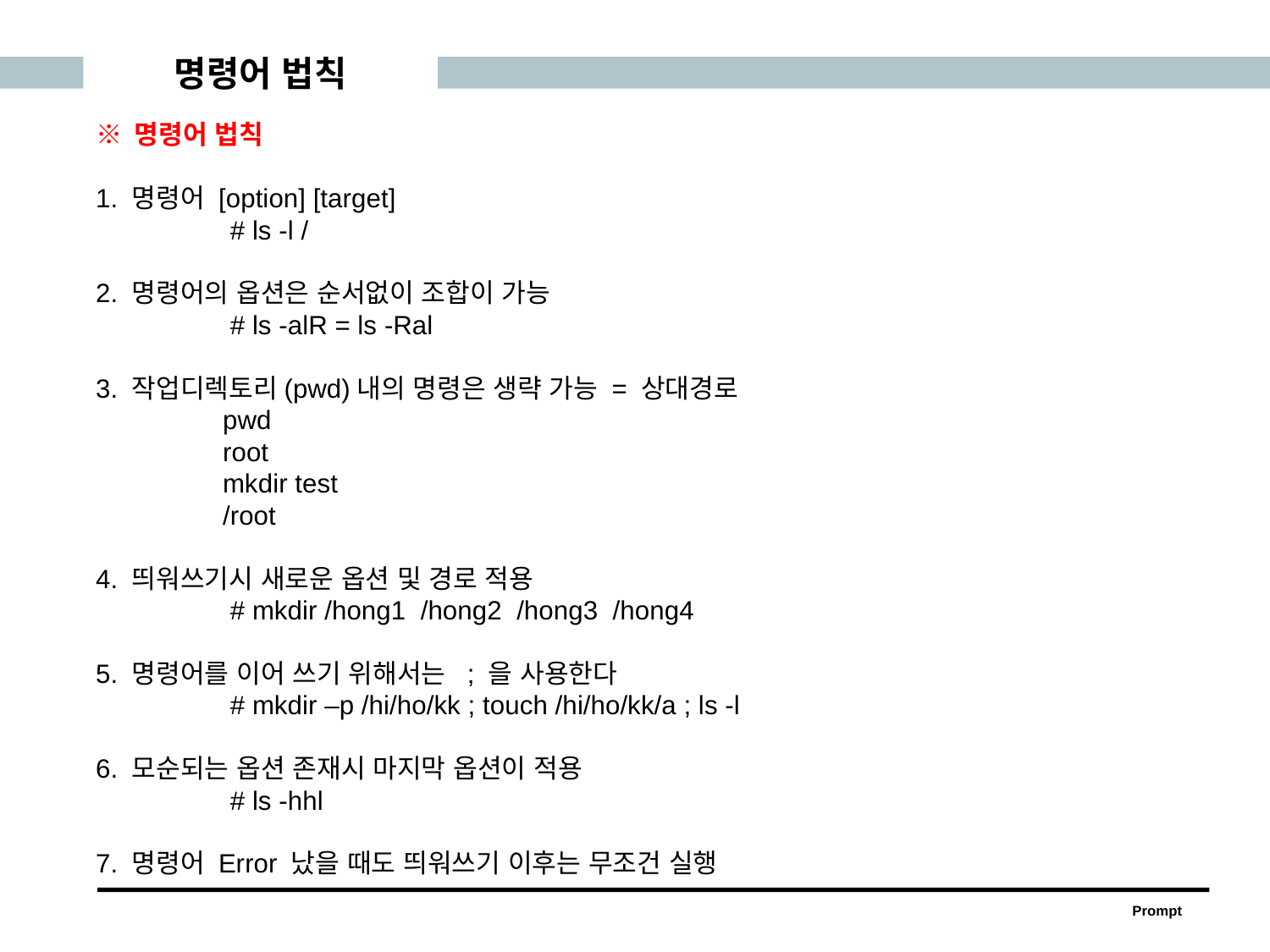

명령어 법칙

※ 명령어 법칙

1. 명령어 [option] [target]
	 # ls -l /

2. 명령어의 옵션은 순서없이 조합이 가능
	 # ls -alR = ls -Ral

3. 작업디렉토리(pwd)내의 명령은 생략 가능 = 상대경로
	pwd
	root
	mkdir test
	/root

4. 띄워쓰기시 새로운 옵션 및 경로 적용
	 # mkdir /hong1  /hong2  /hong3  /hong4

5. 명령어를 이어 쓰기 위해서는  ; 을 사용한다
	 # mkdir –p /hi/ho/kk ; touch /hi/ho/kk/a ; ls -l

6. 모순되는 옵션 존재시 마지막 옵션이 적용
	 # ls -hhl

7. 명령어 Error 났을 때도 띄워쓰기 이후는 무조건 실행

Prompt